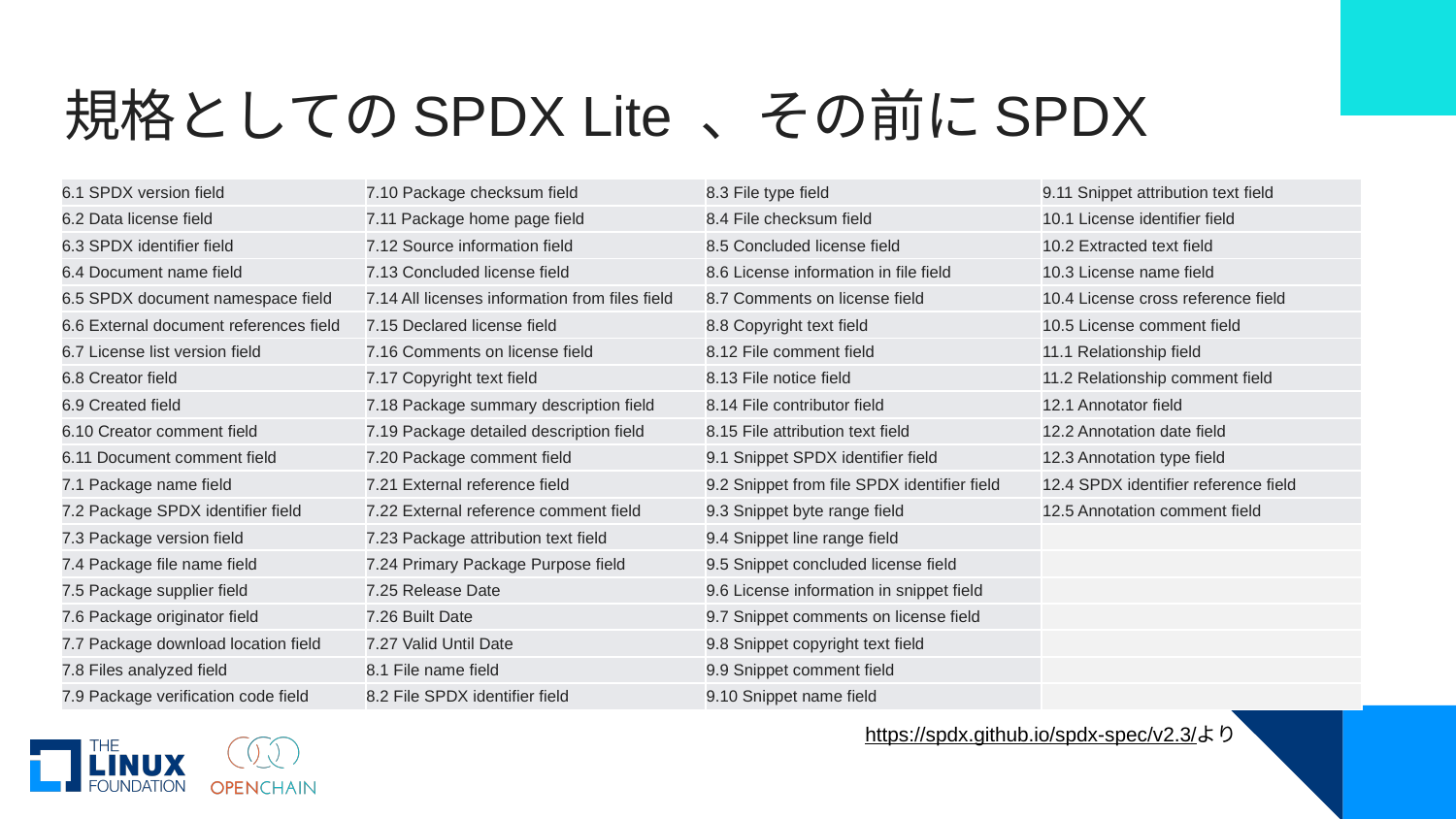

# 規格としてのSPDX Lite 、その前にSPDX
| 6.1 SPDX version field | 7.10 Package checksum field | 8.3 File type field | 9.11 Snippet attribution text field |
| --- | --- | --- | --- |
| 6.2 Data license field | 7.11 Package home page field | 8.4 File checksum field | 10.1 License identifier field |
| 6.3 SPDX identifier field | 7.12 Source information field | 8.5 Concluded license field | 10.2 Extracted text field |
| 6.4 Document name field | 7.13 Concluded license field | 8.6 License information in file field | 10.3 License name field |
| 6.5 SPDX document namespace field | 7.14 All licenses information from files field | 8.7 Comments on license field | 10.4 License cross reference field |
| 6.6 External document references field | 7.15 Declared license field | 8.8 Copyright text field | 10.5 License comment field |
| 6.7 License list version field | 7.16 Comments on license field | 8.12 File comment field | 11.1 Relationship field |
| 6.8 Creator field | 7.17 Copyright text field | 8.13 File notice field | 11.2 Relationship comment field |
| 6.9 Created field | 7.18 Package summary description field | 8.14 File contributor field | 12.1 Annotator field |
| 6.10 Creator comment field | 7.19 Package detailed description field | 8.15 File attribution text field | 12.2 Annotation date field |
| 6.11 Document comment field | 7.20 Package comment field | 9.1 Snippet SPDX identifier field | 12.3 Annotation type field |
| 7.1 Package name field | 7.21 External reference field | 9.2 Snippet from file SPDX identifier field | 12.4 SPDX identifier reference field |
| 7.2 Package SPDX identifier field | 7.22 External reference comment field | 9.3 Snippet byte range field | 12.5 Annotation comment field |
| 7.3 Package version field | 7.23 Package attribution text field | 9.4 Snippet line range field |  |
| 7.4 Package file name field | 7.24 Primary Package Purpose field | 9.5 Snippet concluded license field |  |
| 7.5 Package supplier field | 7.25 Release Date | 9.6 License information in snippet field |  |
| 7.6 Package originator field | 7.26 Built Date | 9.7 Snippet comments on license field |  |
| 7.7 Package download location field | 7.27 Valid Until Date | 9.8 Snippet copyright text field |  |
| 7.8 Files analyzed field | 8.1 File name field | 9.9 Snippet comment field |  |
| 7.9 Package verification code field | 8.2 File SPDX identifier field | 9.10 Snippet name field |  |
https://spdx.github.io/spdx-spec/v2.3/より